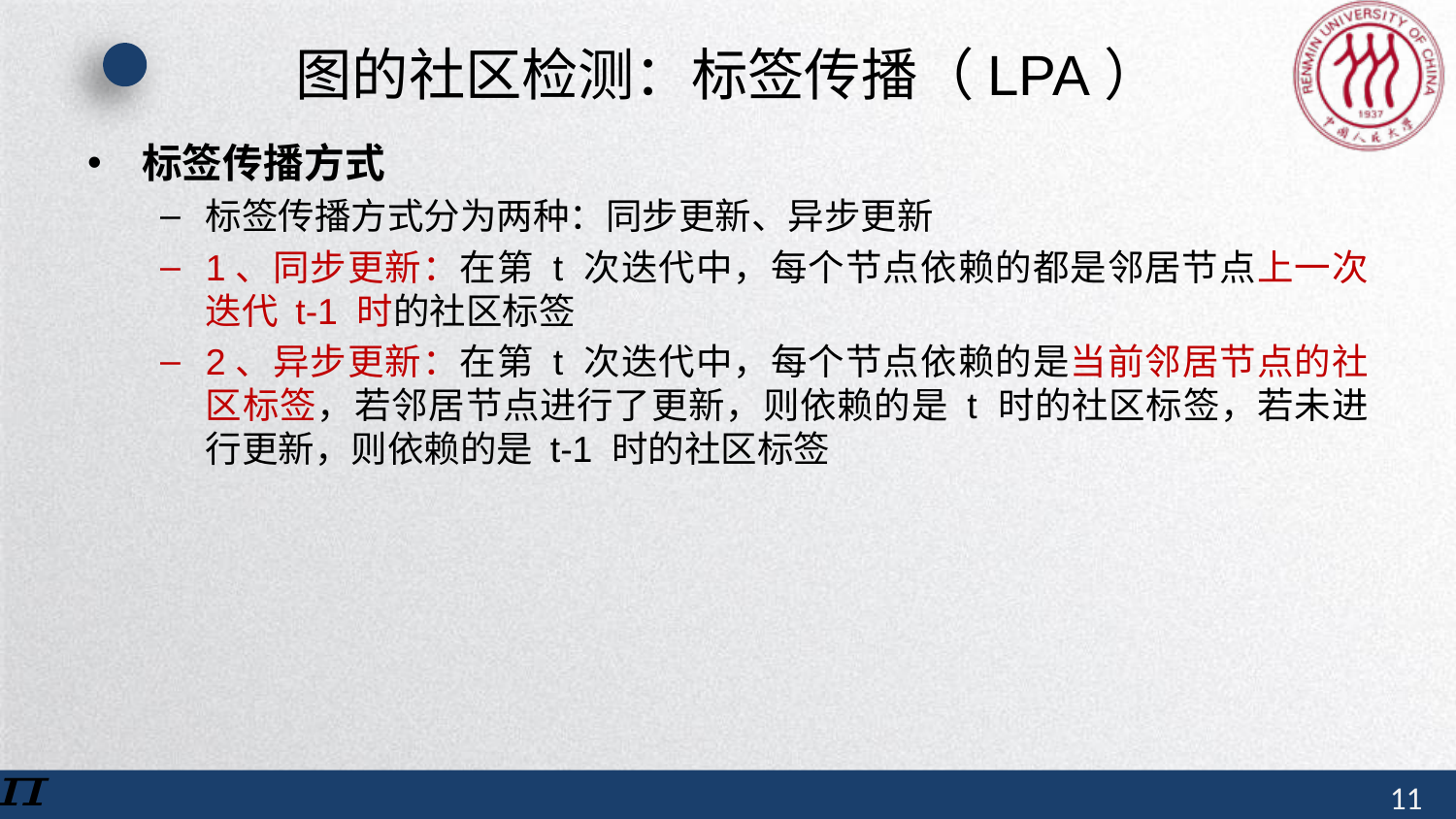

# 图的社区检测：标签传播（LPA）
标签传播方式
标签传播方式分为两种：同步更新、异步更新
1、同步更新：在第 t 次迭代中，每个节点依赖的都是邻居节点上一次迭代 t-1 时的社区标签
2、异步更新：在第 t 次迭代中，每个节点依赖的是当前邻居节点的社区标签，若邻居节点进行了更新，则依赖的是 t 时的社区标签，若未进行更新，则依赖的是 t-1 时的社区标签